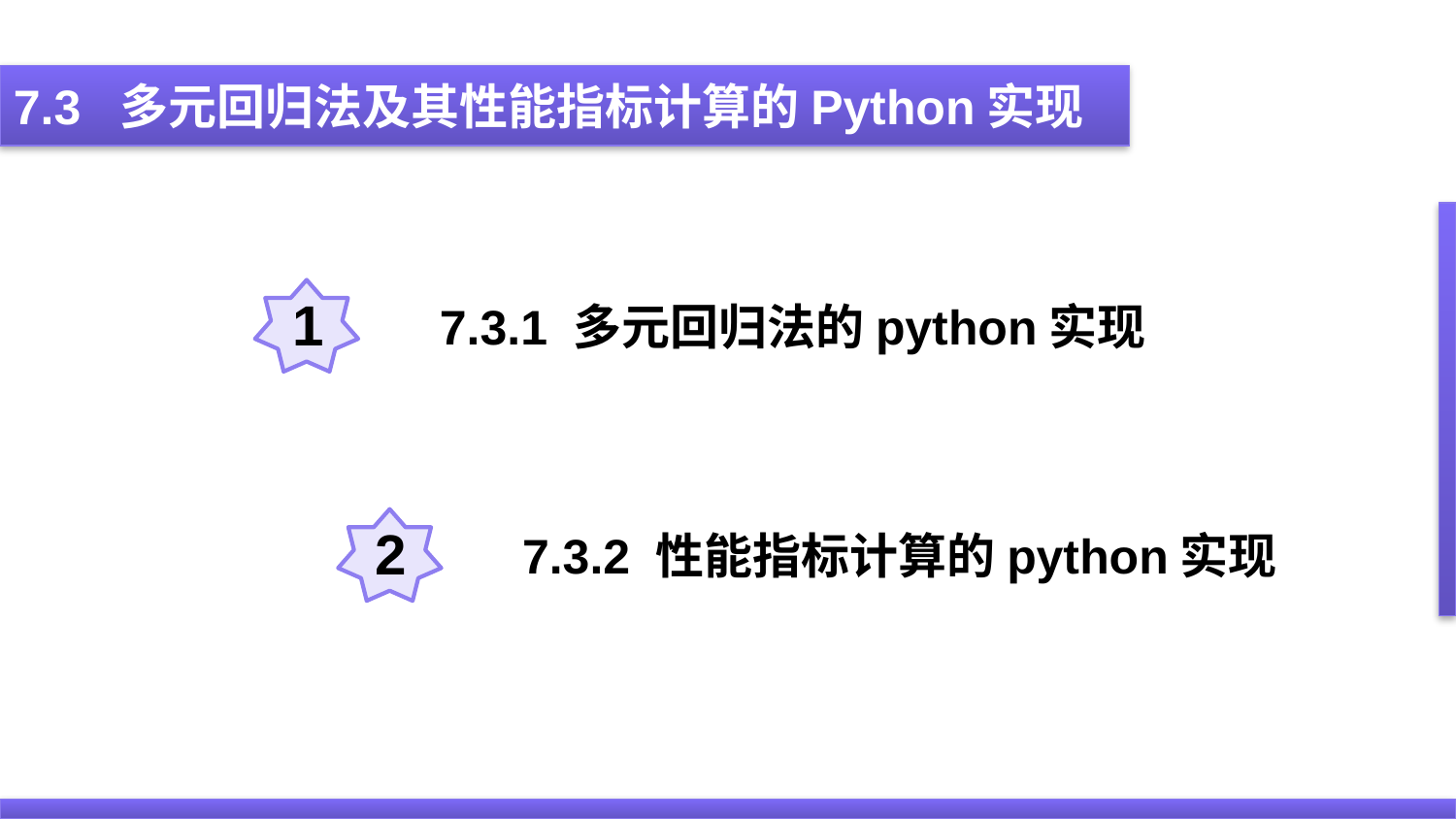

9.1 STM32定时器模块

7.3  多元回归法及其性能指标计算的Python实现
1
7.3.1 多元回归法的python实现
2
7.3.2 性能指标计算的python实现